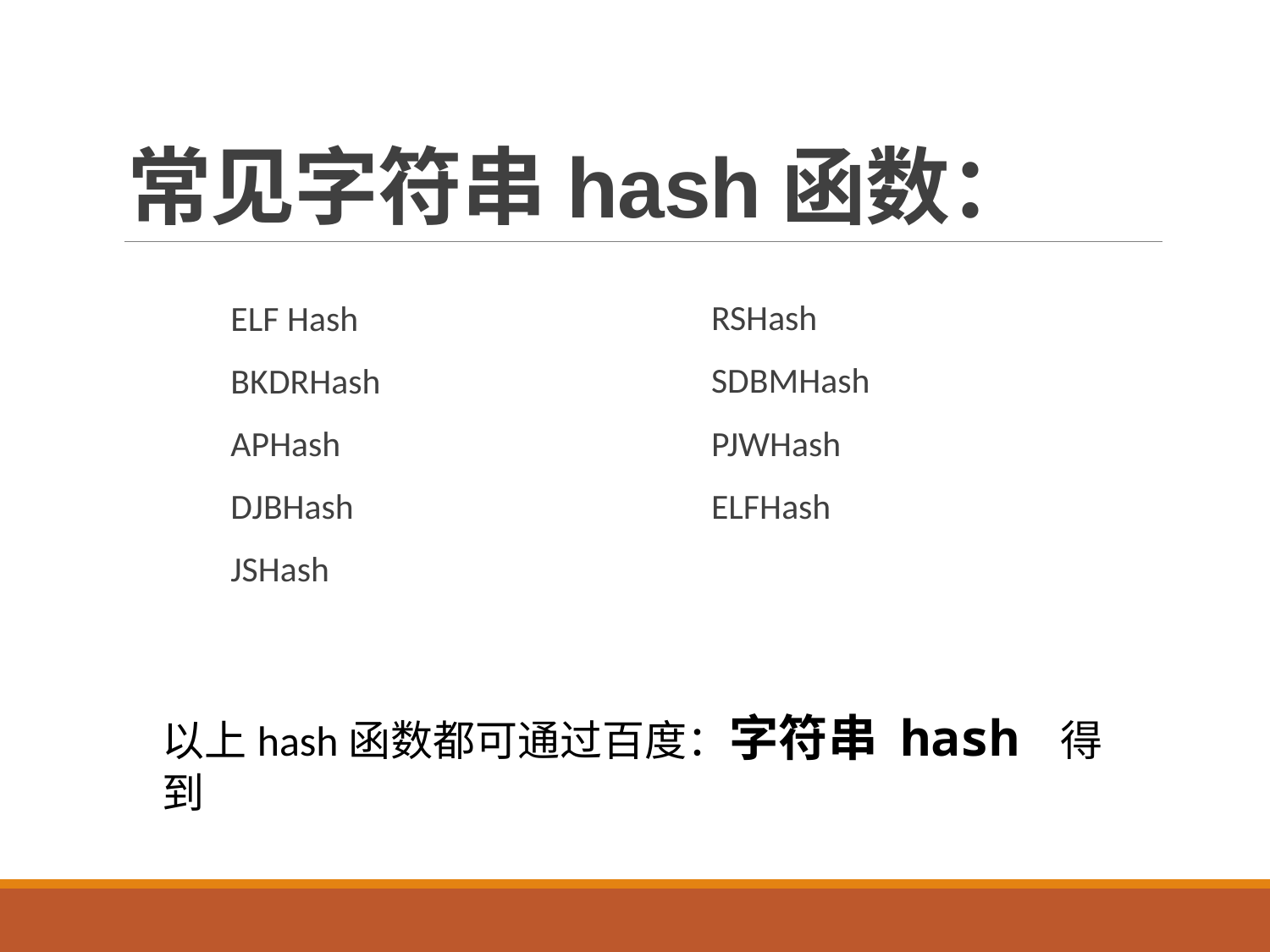

# 常见字符串hash函数：
ELF Hash
BKDRHash
APHash
DJBHash
JSHash
RSHash
SDBMHash
PJWHash
ELFHash
以上hash函数都可通过百度：字符串 hash 得到